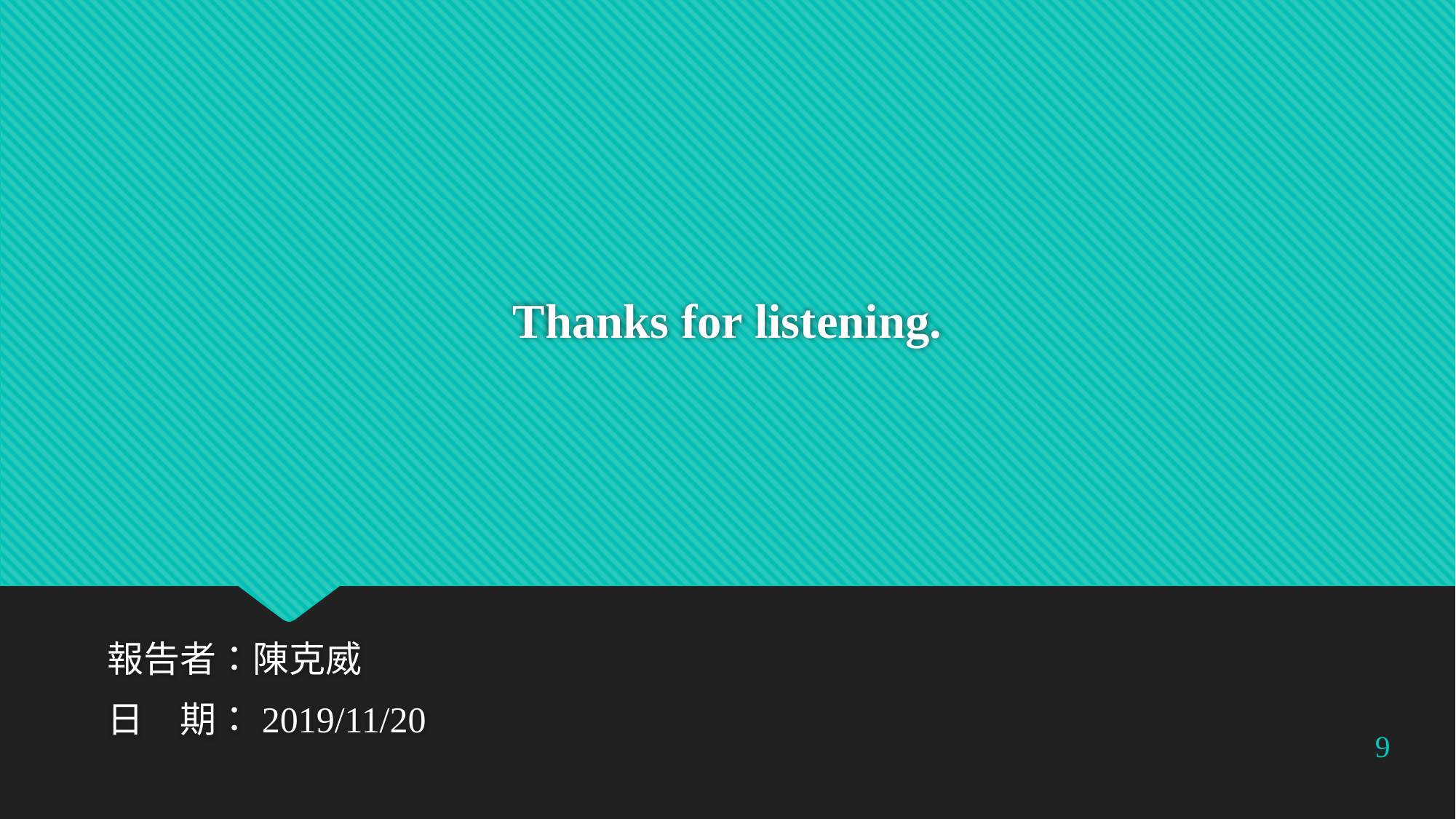

# Thanks for listening.
報告者：陳克威
日　期：2019/11/20

9